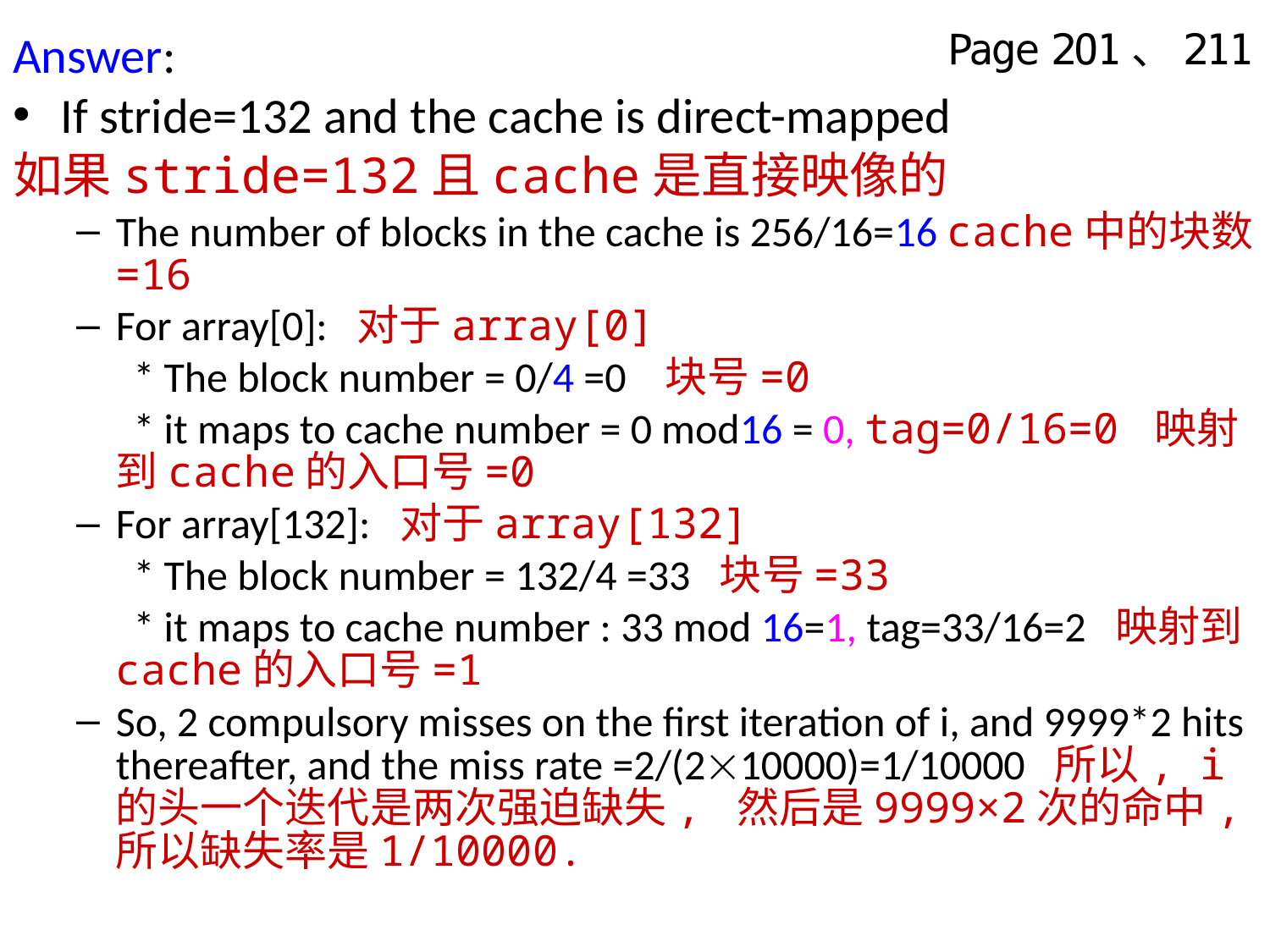

Page 201、211
Answer:
If stride=132 and the cache is direct-mapped
如果stride=132且cache是直接映像的
The number of blocks in the cache is 256/16=16 cache中的块数=16
For array[0]:  对于array[0]
      * The block number = 0/4 =0   块号=0
      * it maps to cache number = 0 mod16 = 0, tag=0/16=0 映射到cache的入口号=0
For array[132]:  对于array[132]
      * The block number = 132/4 =33  块号=33
      * it maps to cache number : 33 mod 16=1, tag=33/16=2  映射到cache的入口号=1
So, 2 compulsory misses on the first iteration of i, and 9999*2 hits thereafter, and the miss rate =2/(2×10000)=1/10000  所以, i的头一个迭代是两次强迫缺失, 然后是9999×2次的命中,所以缺失率是1/10000.